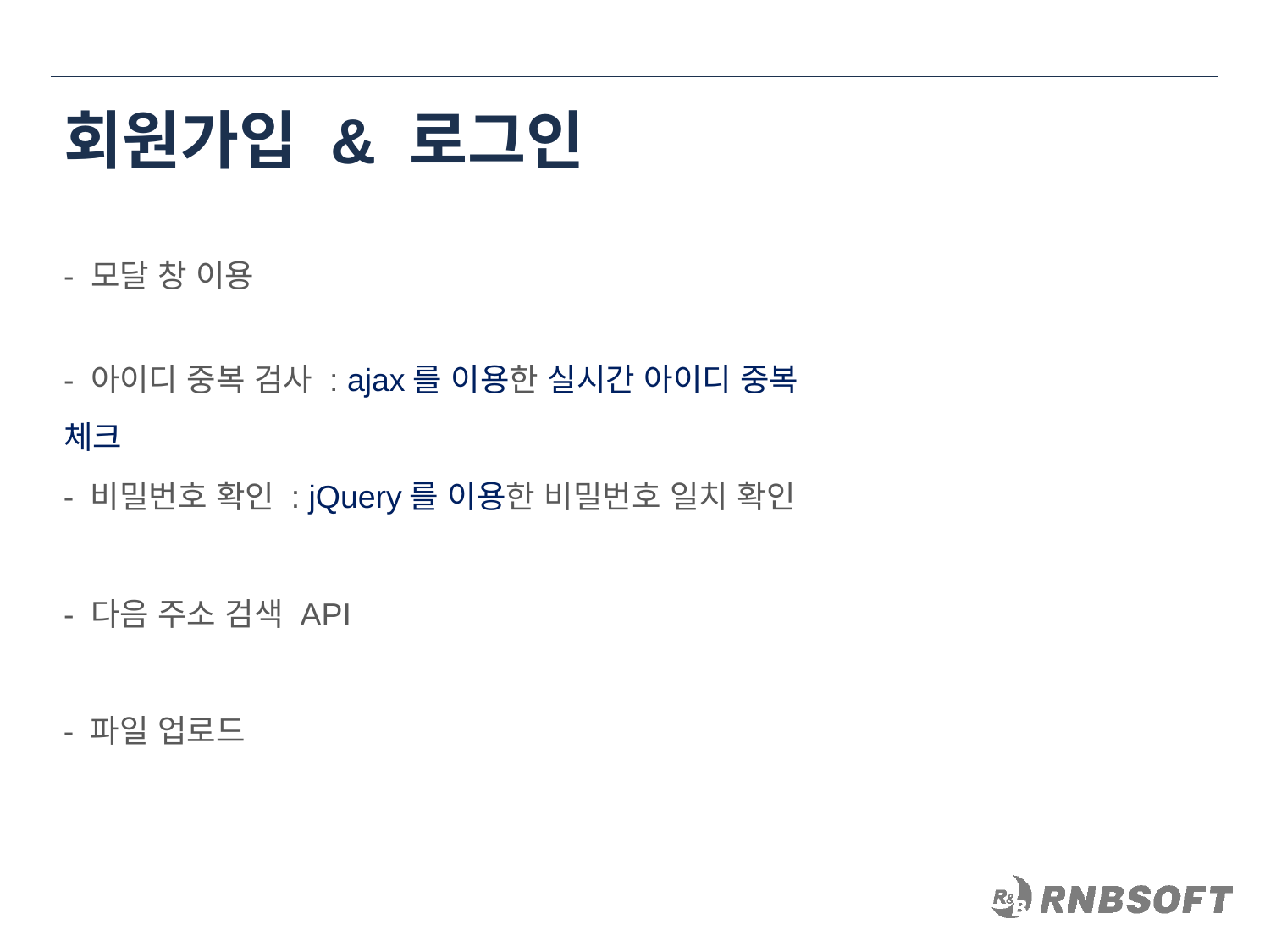

# 회원가입 & 로그인
- 모달 창 이용
- 아이디 중복 검사 : ajax를 이용한 실시간 아이디 중복 체크
- 비밀번호 확인 : jQuery를 이용한 비밀번호 일치 확인
- 다음 주소 검색 API
- 파일 업로드